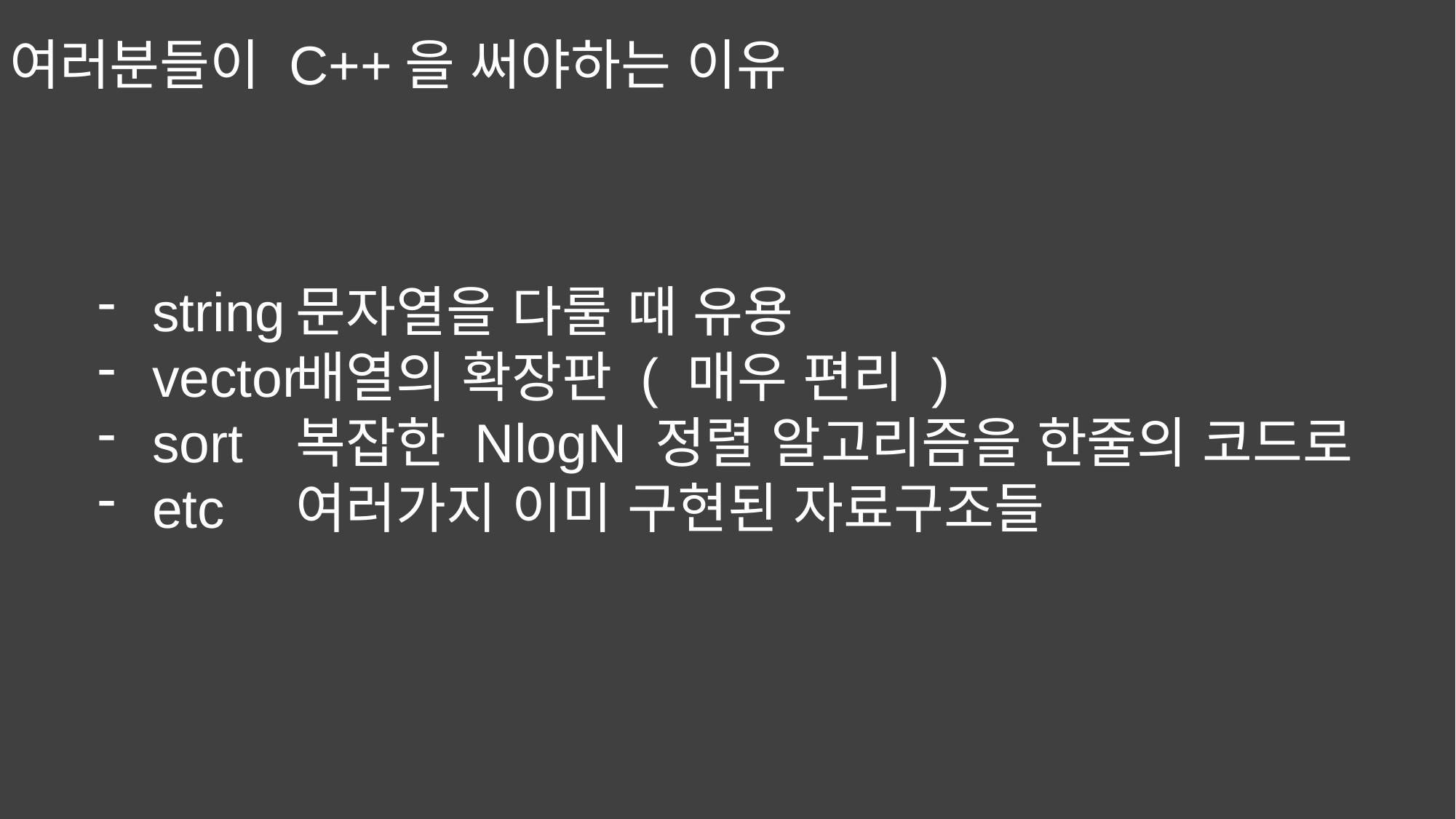

여러분들이 C++을 써야하는 이유
string
vector
sort
etc
문자열을 다룰 때 유용
배열의 확장판 ( 매우 편리 )
복잡한 NlogN 정렬 알고리즘을 한줄의 코드로
여러가지 이미 구현된 자료구조들